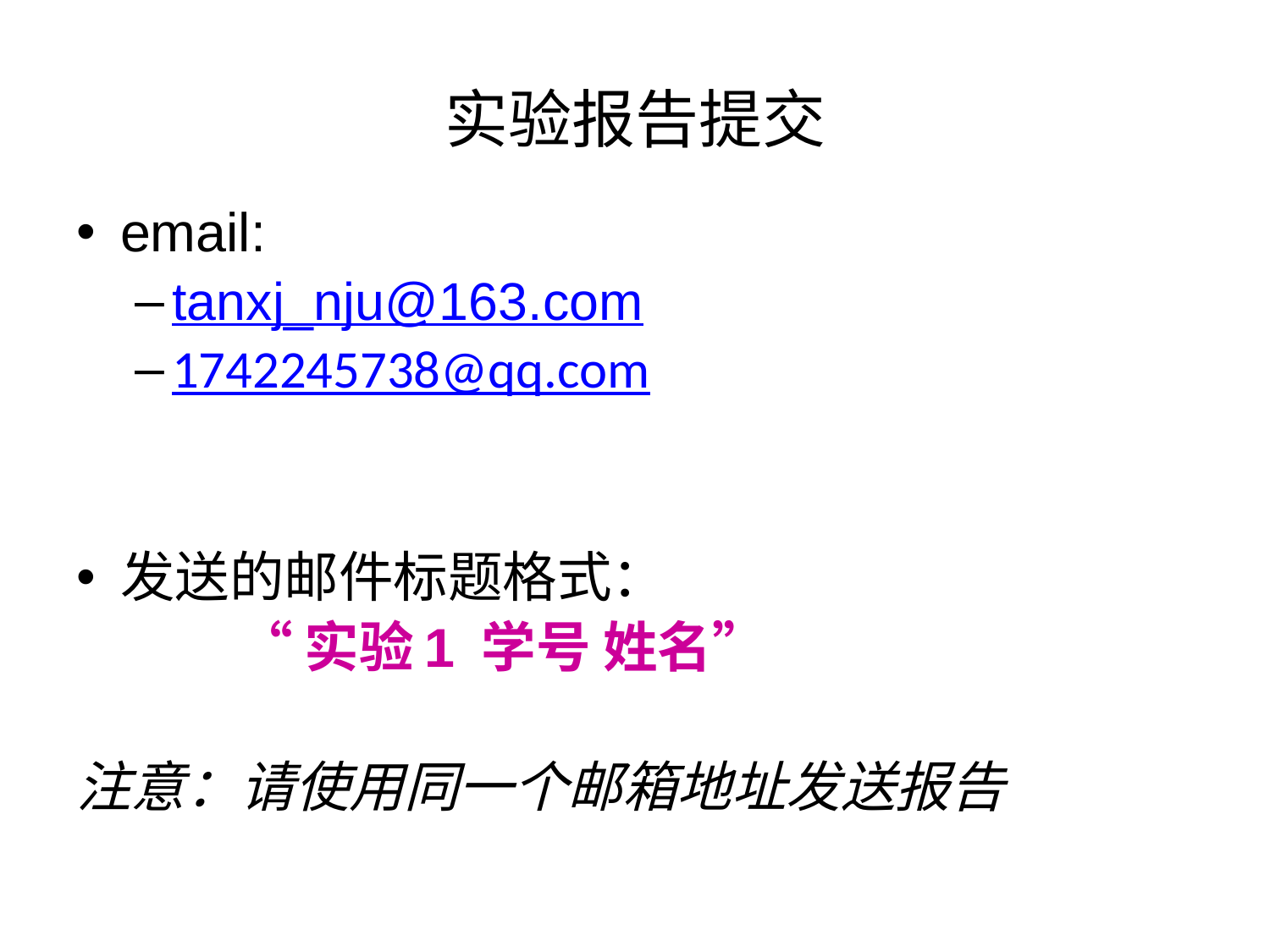

# 实验报告提交
email:
tanxj_nju@163.com
1742245738@qq.com

发送的邮件标题格式：
             “实验1 学号 姓名”

注意：请使用同一个邮箱地址发送报告